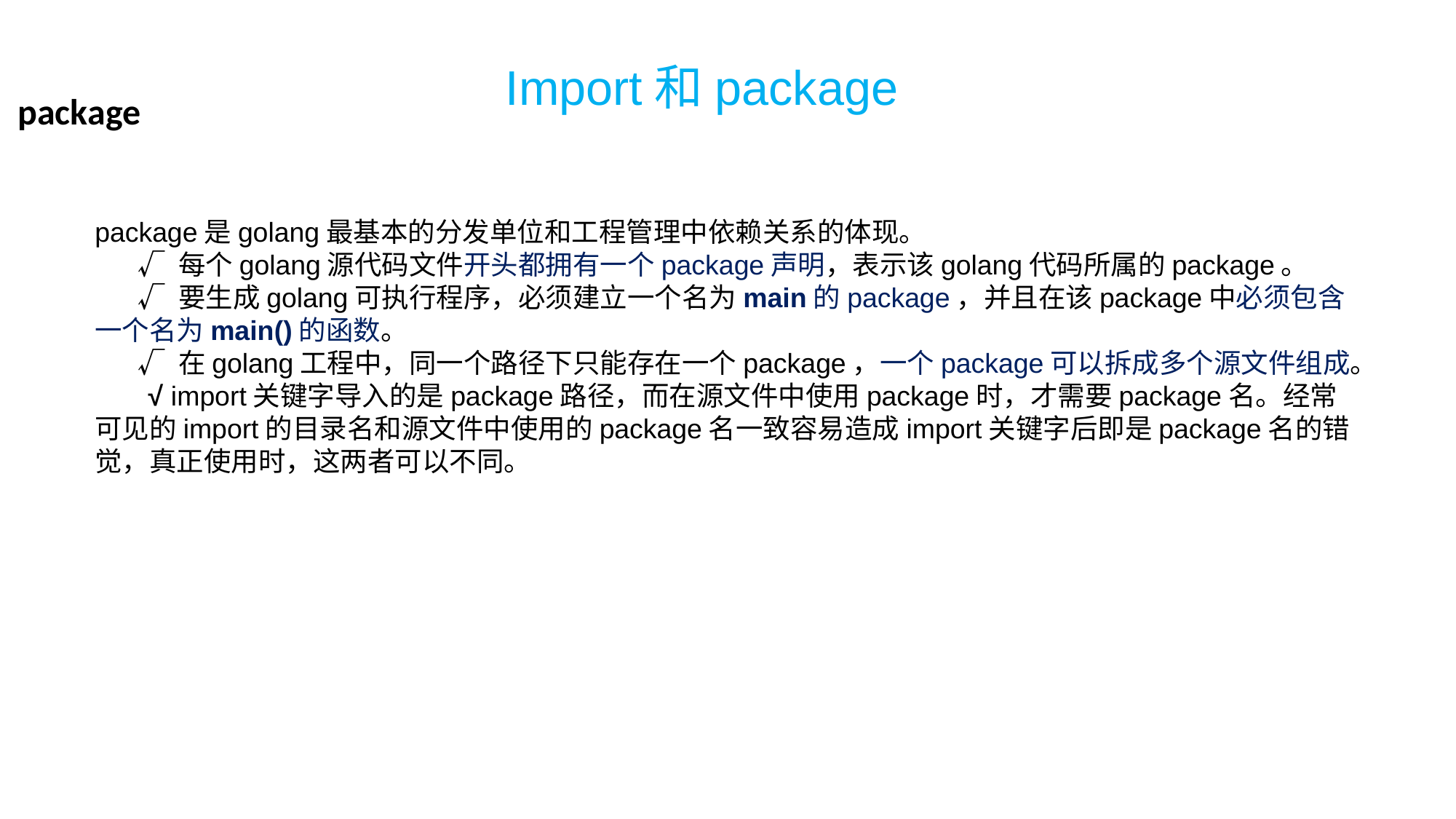

Import和package
package
package是golang最基本的分发单位和工程管理中依赖关系的体现。
       √ 每个golang源代码文件开头都拥有一个package声明，表示该golang代码所属的package。
       √ 要生成golang可执行程序，必须建立一个名为main的package，并且在该package中必须包含一个名为main()的函数。
       √ 在golang工程中，同一个路径下只能存在一个package，一个package可以拆成多个源文件组成。
       √ import关键字导入的是package路径，而在源文件中使用package时，才需要package名。经常可见的import的目录名和源文件中使用的package名一致容易造成import关键字后即是package名的错觉，真正使用时，这两者可以不同。